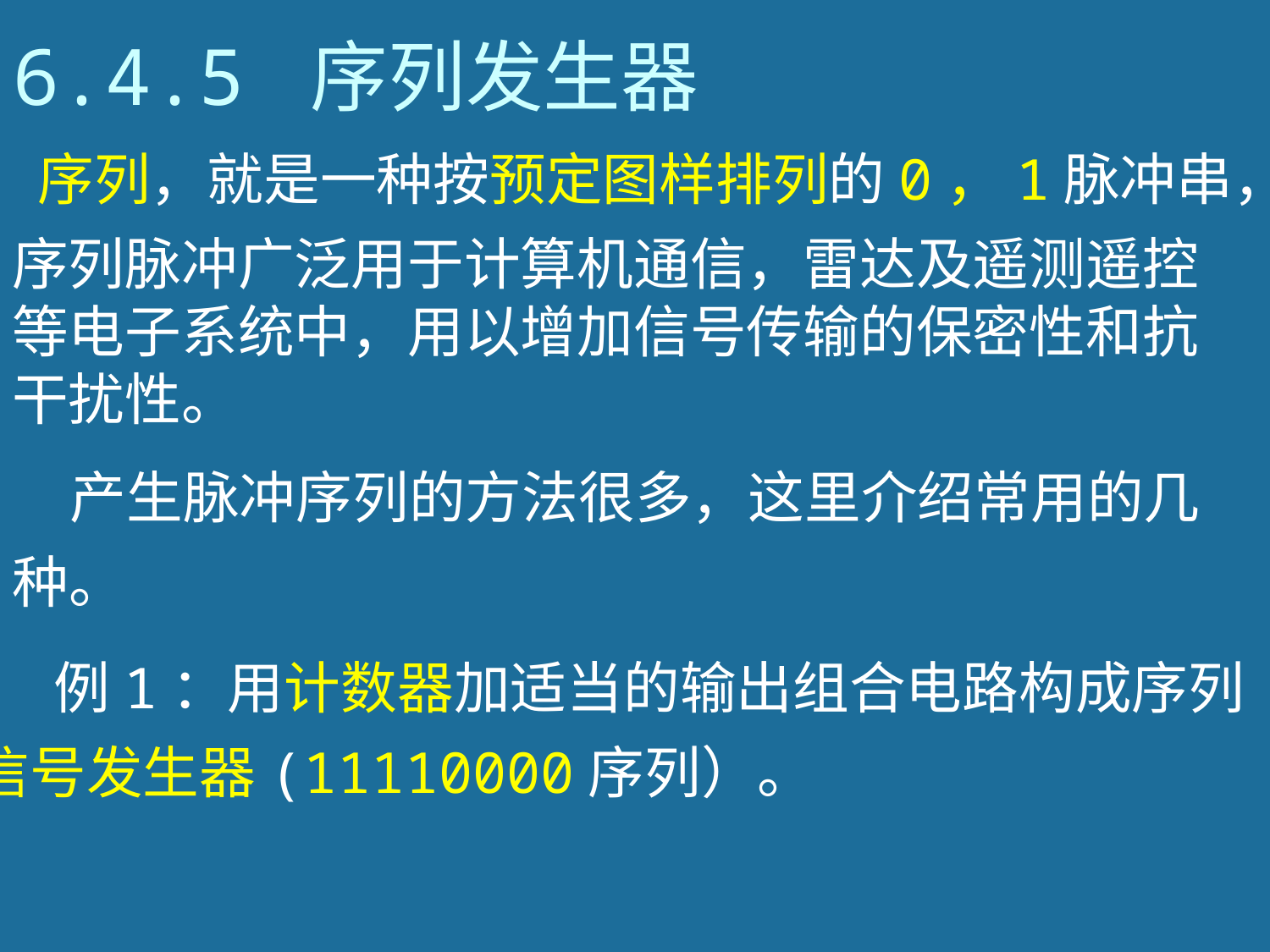

# 6.4.5 序列发生器
 序列，就是一种按预定图样排列的0，1脉冲串，
序列脉冲广泛用于计算机通信，雷达及遥测遥控
等电子系统中，用以增加信号传输的保密性和抗
干扰性。
 产生脉冲序列的方法很多，这里介绍常用的几
种。
 例1：用计数器加适当的输出组合电路构成序列
信号发生器(11110000序列）。
196